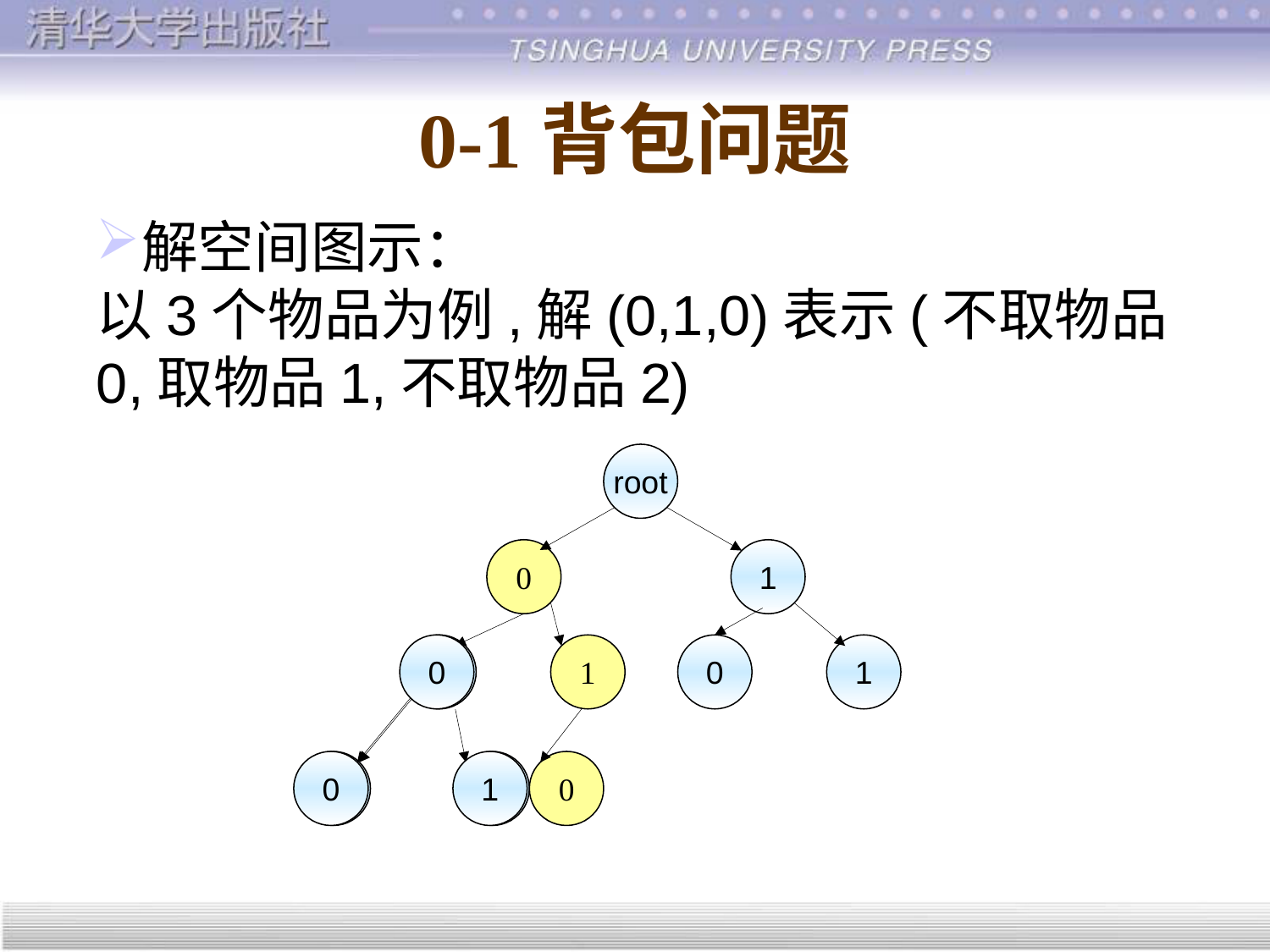

0-1背包问题
解空间图示：
以3个物品为例,解(0,1,0)表示(不取物品0,取物品1,不取物品2)
root
0
1
0
0
1
0
1
0
0
1
1
0